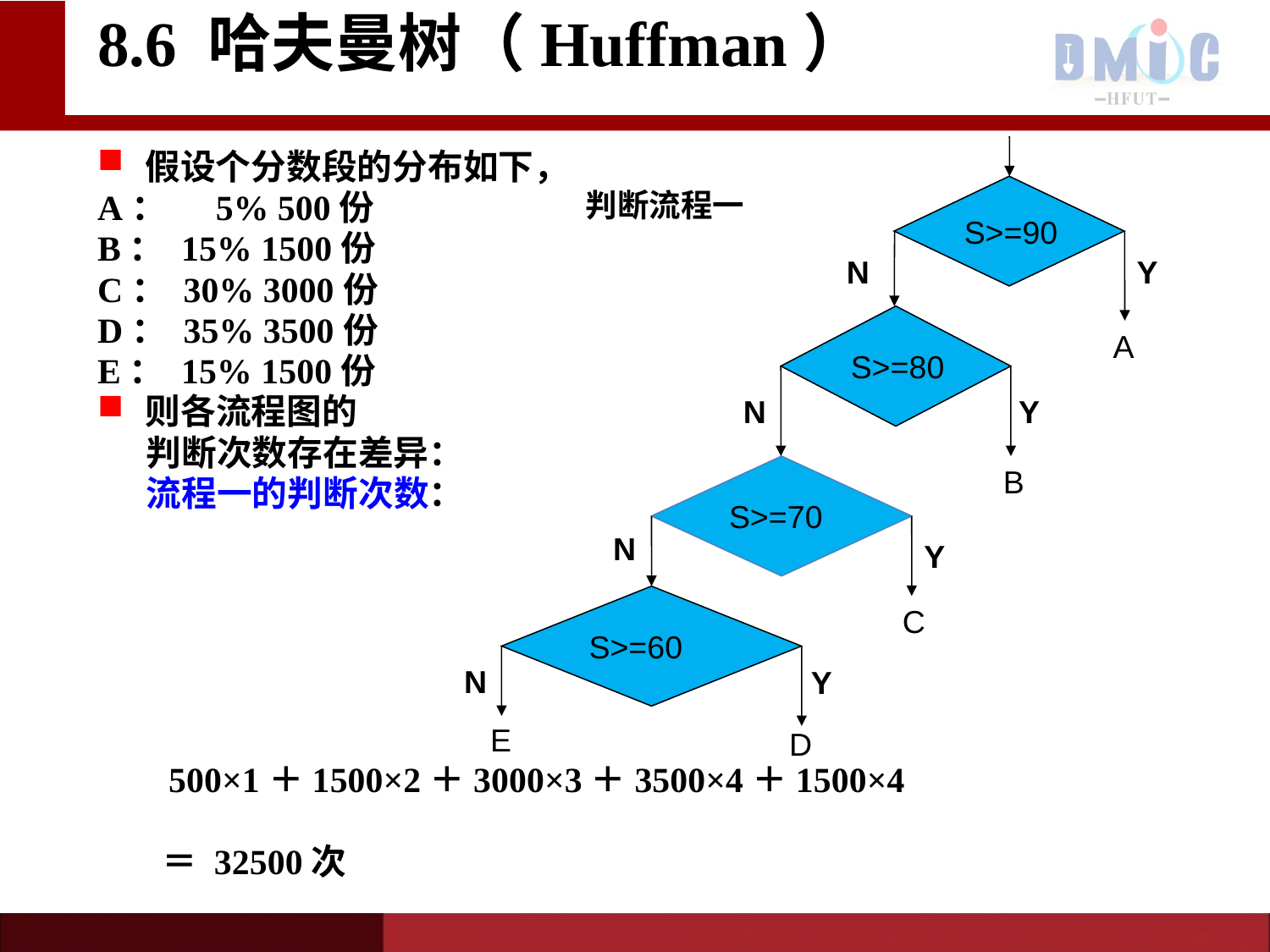

# 8.6 哈夫曼树（Huffman）

S>=90
判断流程一

N
Y
S>=80
A

N
Y
S>=70
B

N
Y
S>=60
C

Y
E
D
假设个分数段的分布如下，
A：     5% 500份
B： 15% 1500份
C： 30% 3000份
D： 35% 3500份
E： 15% 1500份
则各流程图的
     判断次数存在差异：
     流程一的判断次数：

        500×1＋1500×2＋3000×3＋3500×4＋1500×4

       ＝ 32500次
N
85